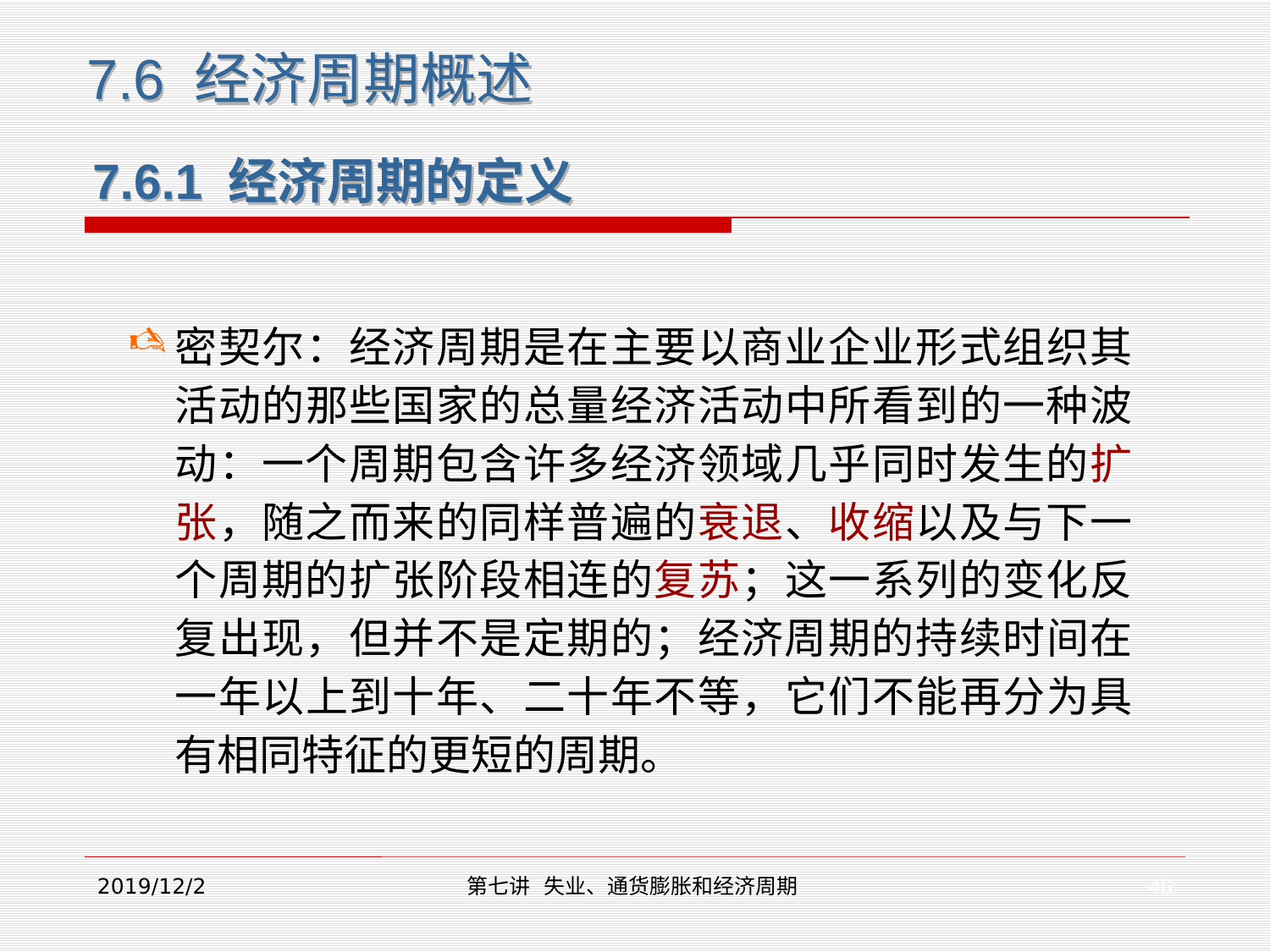

7.6 经济周期概述
7.6.1 经济周期的定义
密契尔：经济周期是在主要以商业企业形式组织其活动的那些国家的总量经济活动中所看到的一种波动：一个周期包含许多经济领域几乎同时发生的扩张，随之而来的同样普遍的衰退、收缩以及与下一个周期的扩张阶段相连的复苏；这一系列的变化反复出现，但并不是定期的；经济周期的持续时间在一年以上到十年、二十年不等，它们不能再分为具有相同特征的更短的周期。
46
2019/12/2
第七讲   失业、通货膨胀和经济周期